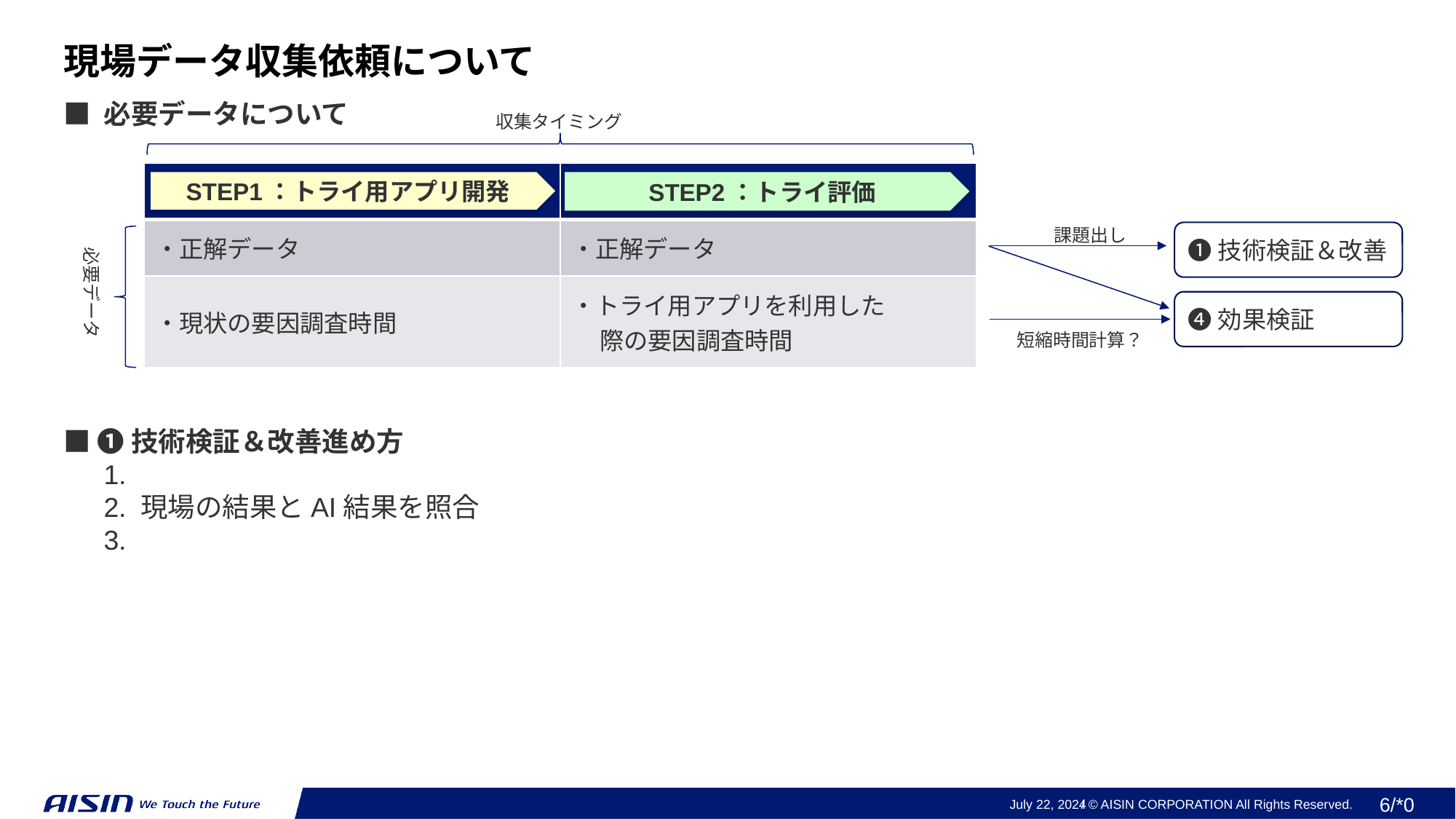

現場データ収集依頼について
■ 必要データについて

■ ❶技術検証＆改善進め方
　 1.
　 2. 現場の結果とAI結果を照合
　 3.

収集タイミング
|  |  |
| --- | --- |
| ・正解データ | ・正解データ |
| ・現状の要因調査時間 | ・トライ用アプリを利用した 際の要因調査時間 |
STEP1：トライ用アプリ開発
STEP2：トライ評価
課題出し
❶技術検証＆改善

必要データ
❹効果検証
短縮時間計算？
July 22, 2024